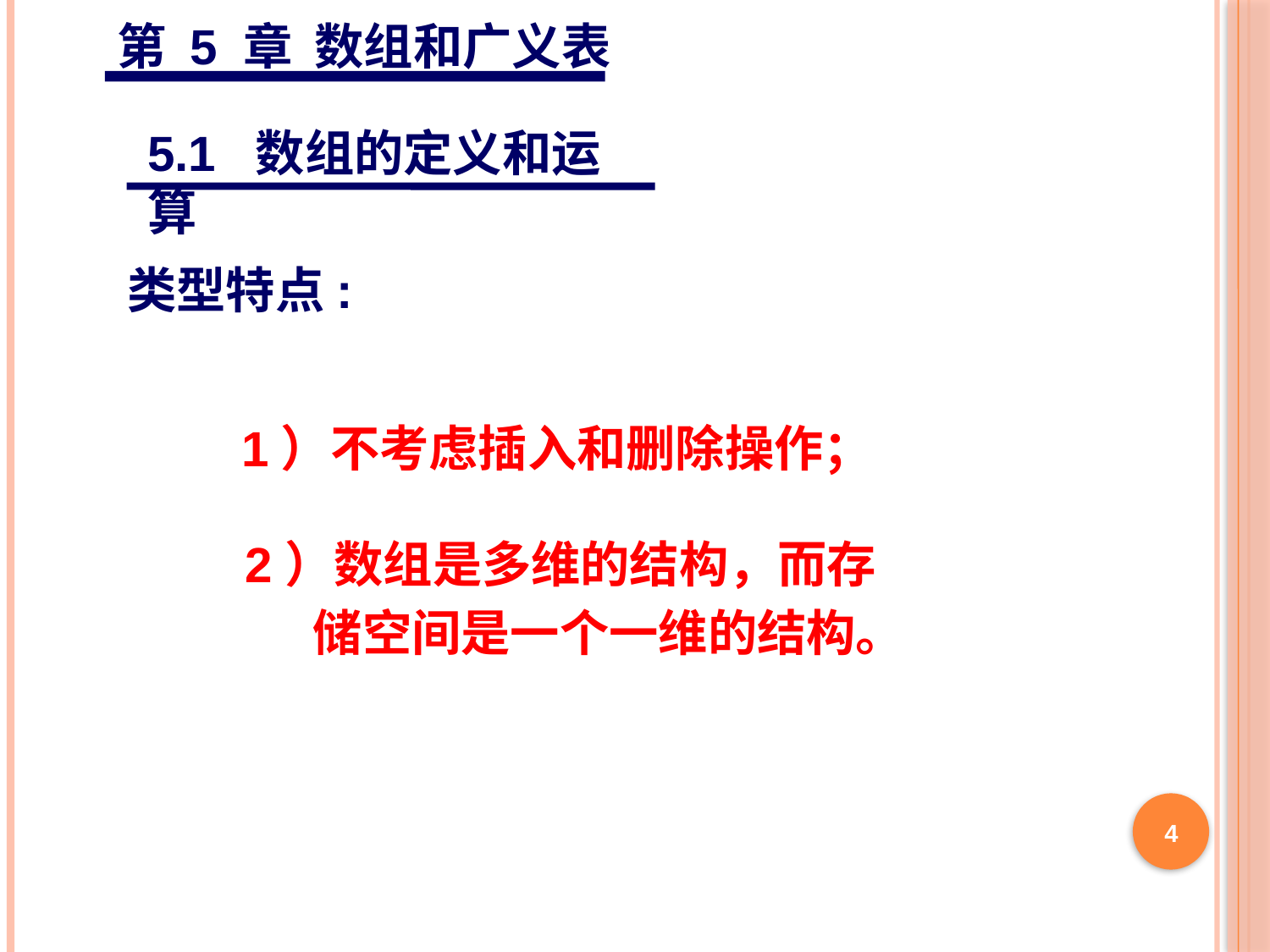

第 5 章  数组和广义表

5.1  数组的定义和运算

类型特点:
 1）不考虑插入和删除操作；
2）数组是多维的结构，而存
     储空间是一个一维的结构。
4